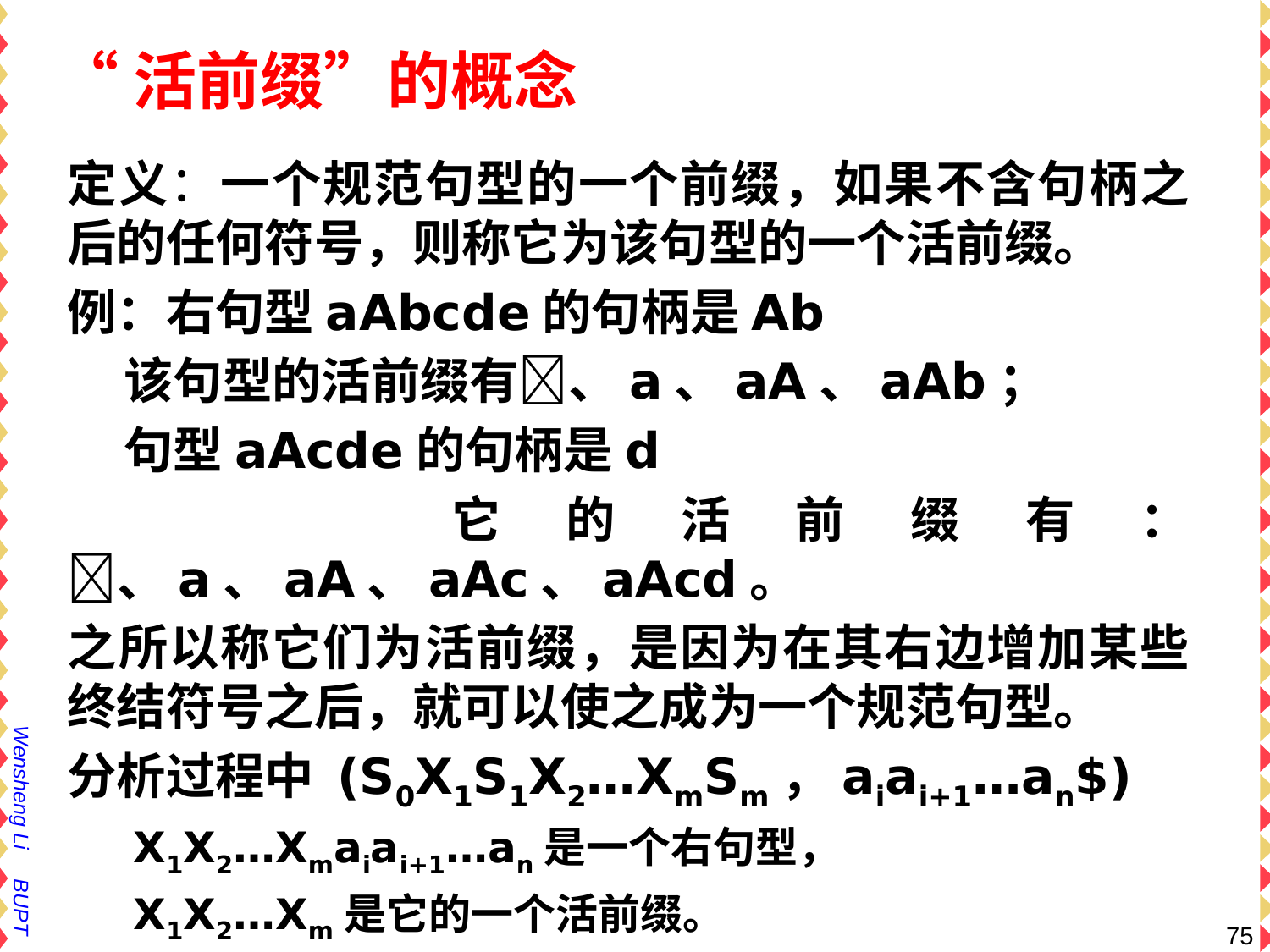

# “活前缀”的概念
定义：一个规范句型的一个前缀，如果不含句柄之后的任何符号，则称它为该句型的一个活前缀。
例：右句型aAbcde的句柄是Ab
    该句型的活前缀有ε、a、aA、aAb；
    句型aAcde的句柄是d
    它的活前缀有：ε、a、aA、aAc、aAcd。
之所以称它们为活前缀，是因为在其右边增加某些终结符号之后，就可以使之成为一个规范句型。
分析过程中 (S0X1S1X2…XmSm，aiai+1…an$)
X1X2…Xmaiai+1…an是一个右句型，
X1X2…Xm是它的一个活前缀。
75